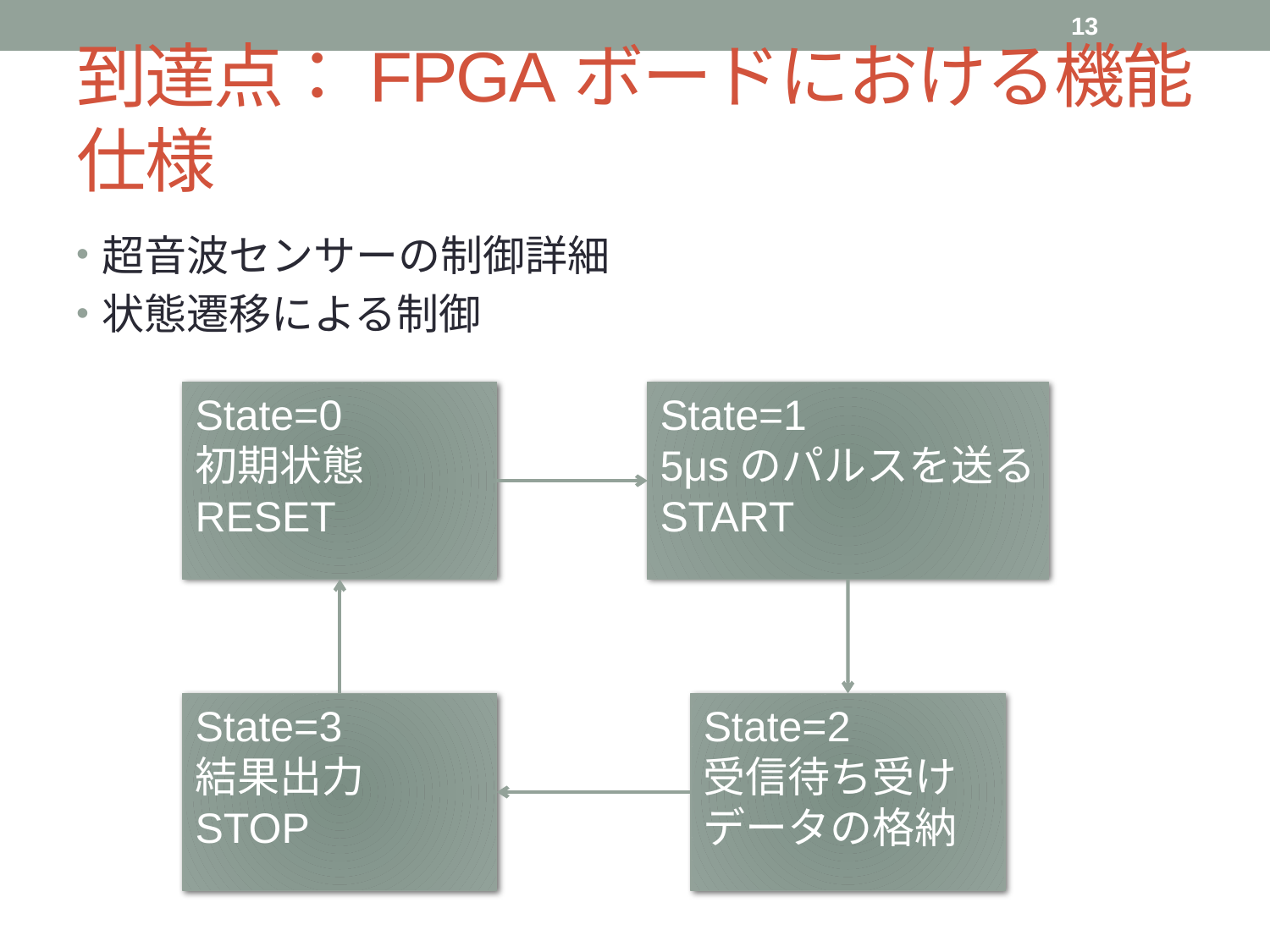

13
# 到達点：FPGAボードにおける機能仕様
超音波センサーの制御詳細
状態遷移による制御

State=0
初期状態
RESET
State=1
5μsのパルスを送る
START
State=3
結果出力
STOP
State=2
受信待ち受け
データの格納